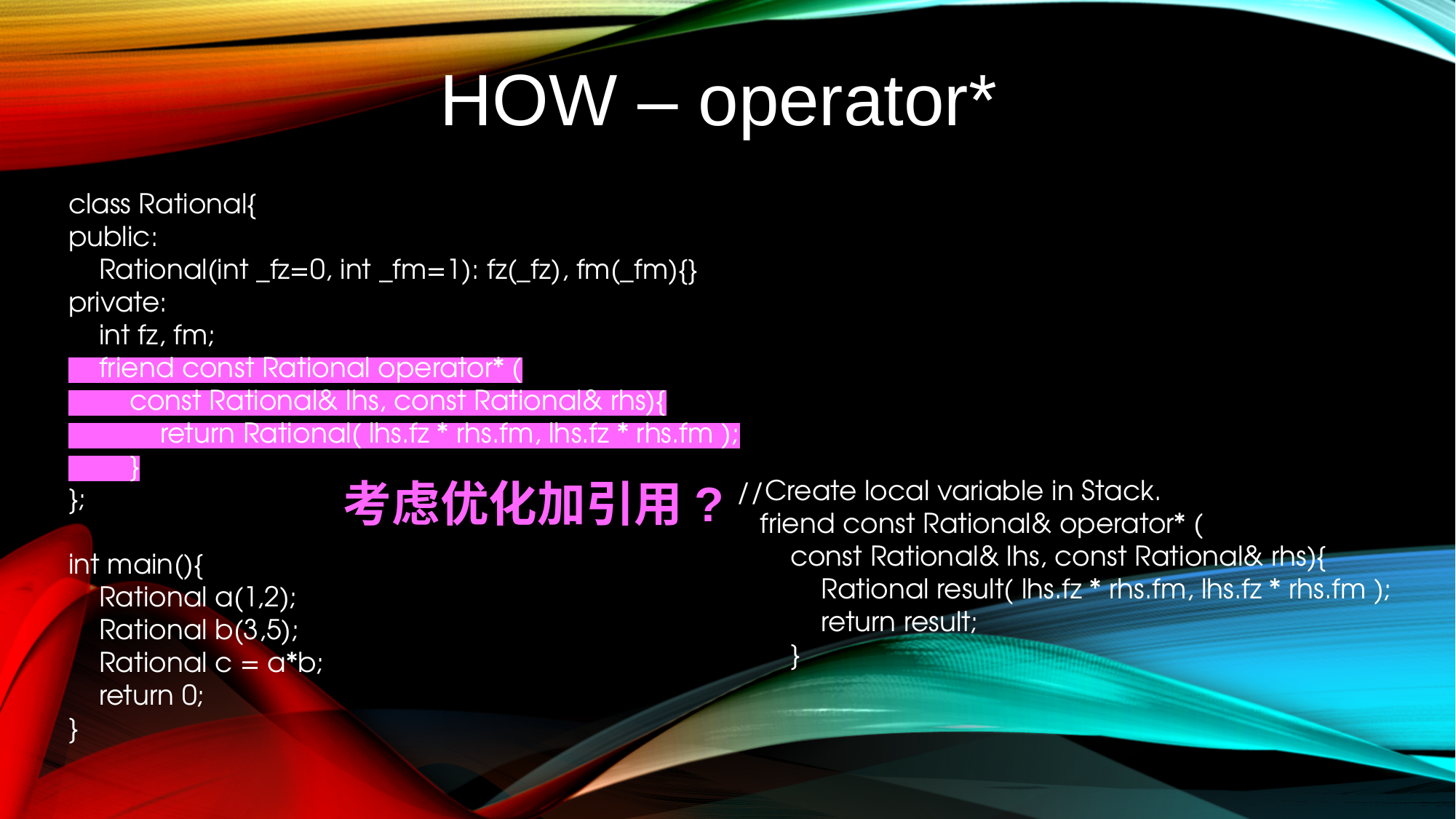

# HOW – operator*
class Rational{
public:
    Rational(int _fz=0, int _fm=1): fz(_fz), fm(_fm){}
private:
    int fz, fm;
    friend const Rational operator* (
        const Rational& lhs, const Rational& rhs){
            return Rational( lhs.fz * rhs.fm, lhs.fz * rhs.fm );
        }
};

int main(){
    Rational a(1,2);
    Rational b(3,5);
    Rational c = a*b;
    return 0;
}
考虑优化加引用?
 //Create local variable in Stack.
    friend const Rational& operator* (
        const Rational& lhs, const Rational& rhs){
            Rational result( lhs.fz * rhs.fm, lhs.fz * rhs.fm );
            return result;
        }